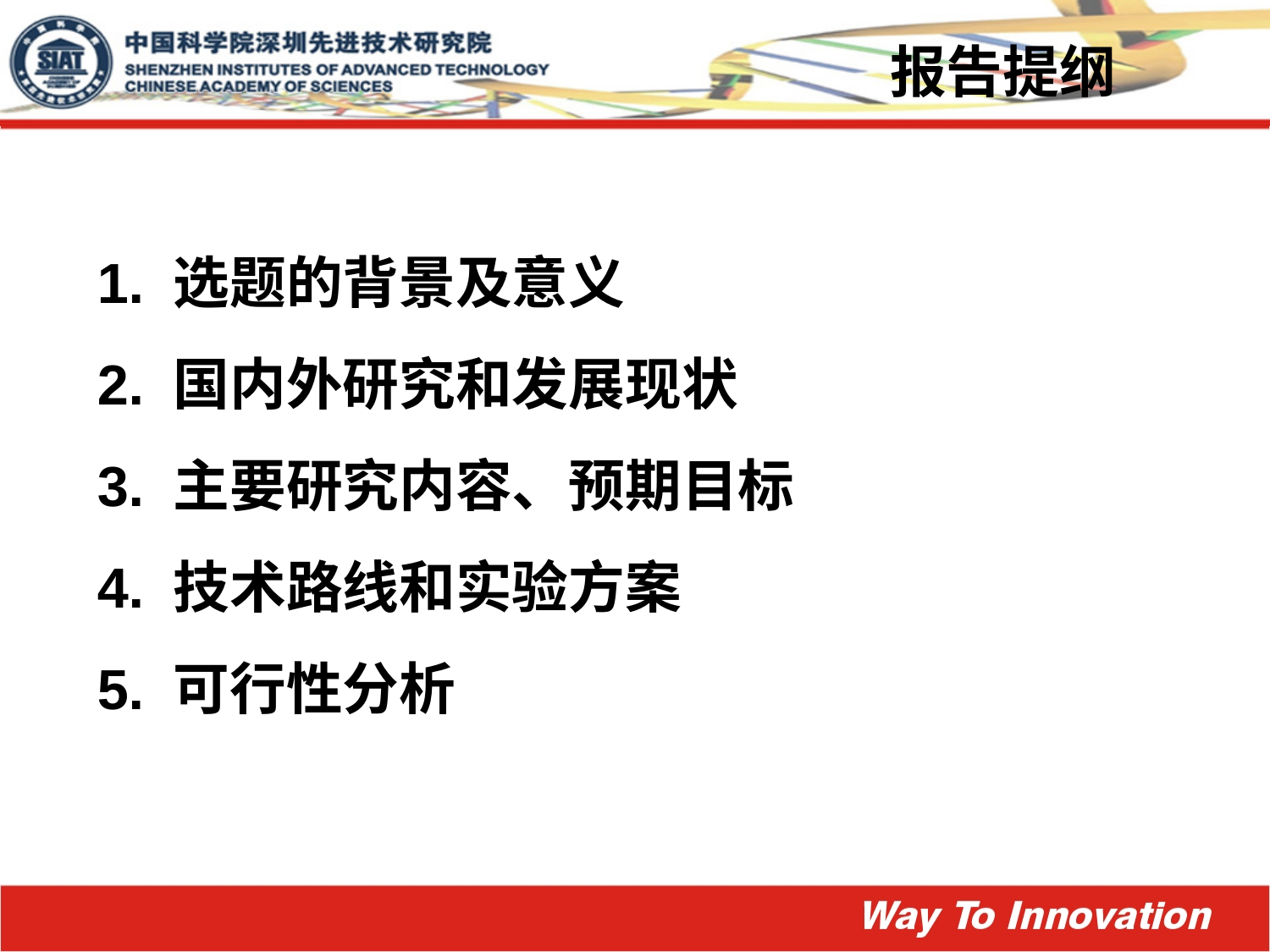

报告提纲
1. 选题的背景及意义
2. 国内外研究和发展现状
3. 主要研究内容、预期目标
4. 技术路线和实验方案
5. 可行性分析